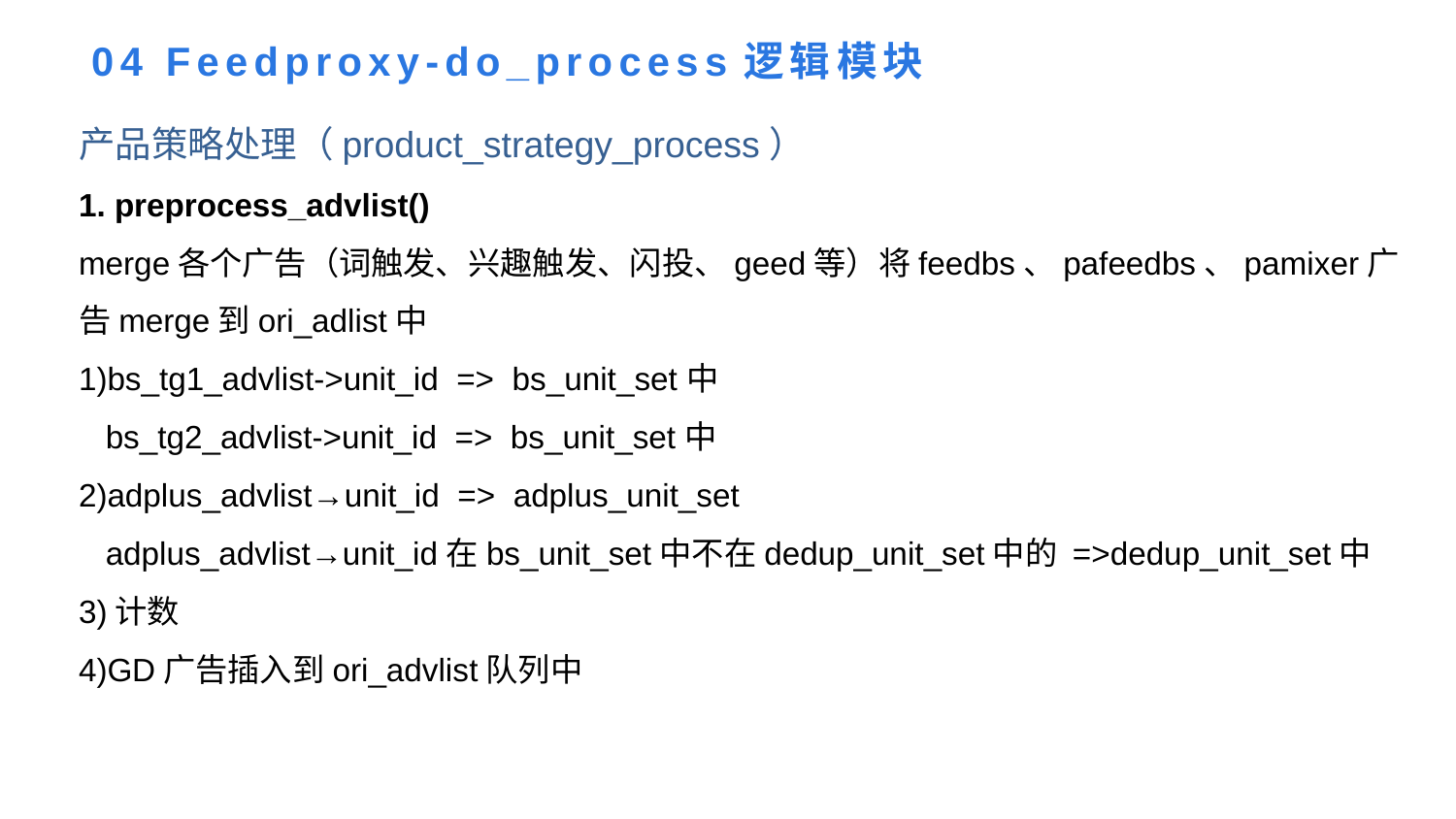

04 Feedproxy-do_process逻辑模块
产品策略处理（product_strategy_process）
1. preprocess_advlist()
merge各个广告（词触发、兴趣触发、闪投、geed等）将feedbs、pafeedbs、pamixer广告merge到ori_adlist中
1)bs_tg1_advlist->unit_id  =>  bs_unit_set中
   bs_tg2_advlist->unit_id  =>  bs_unit_set中
2)adplus_advlist→unit_id  =>  adplus_unit_set
   adplus_advlist→unit_id在bs_unit_set中不在dedup_unit_set中的 =>dedup_unit_set中
3)计数
4)GD广告插入到ori_advlist队列中